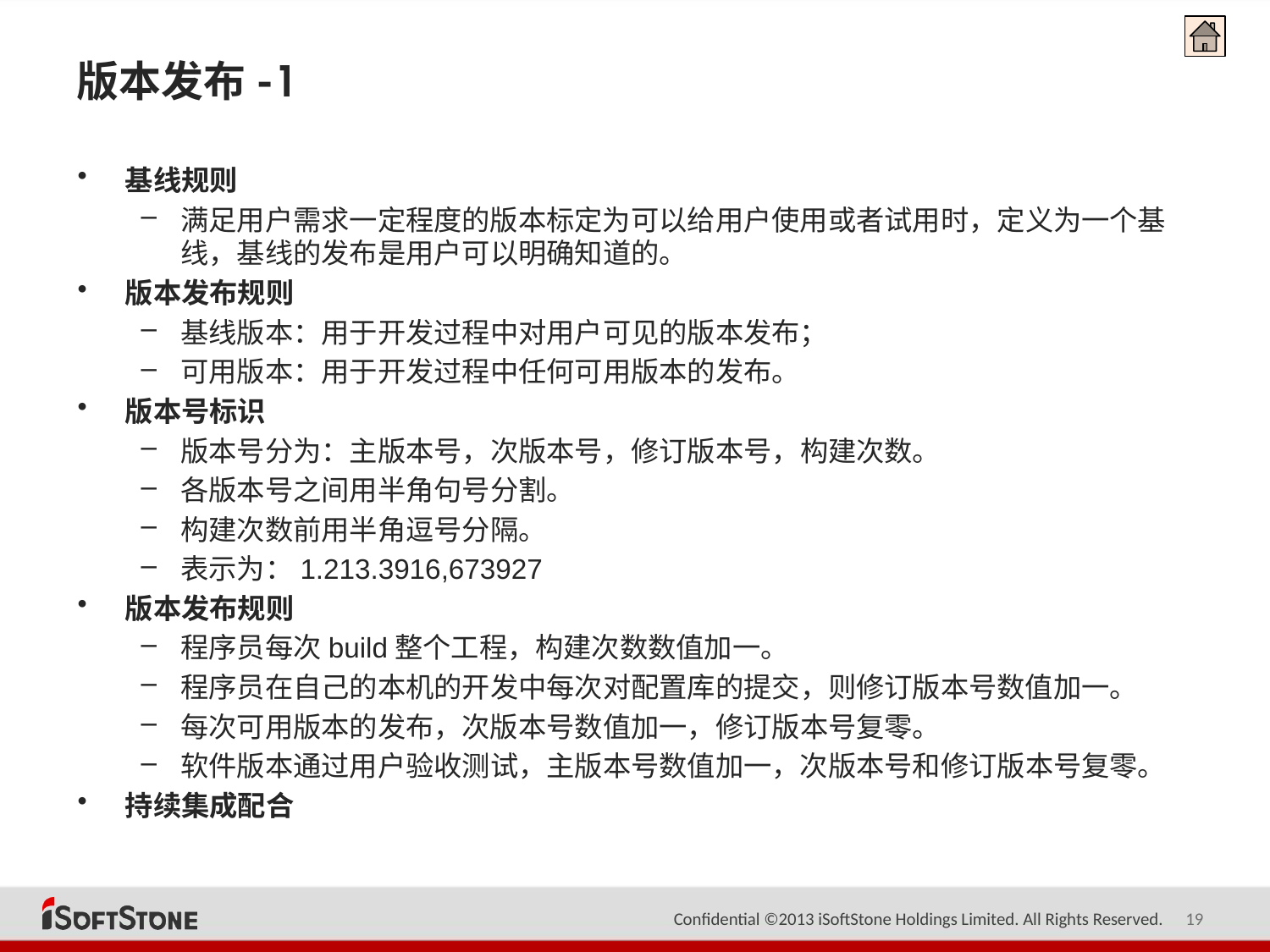

# 版本发布-1
基线规则
满足用户需求一定程度的版本标定为可以给用户使用或者试用时，定义为一个基线，基线的发布是用户可以明确知道的。
版本发布规则
基线版本：用于开发过程中对用户可见的版本发布；
可用版本：用于开发过程中任何可用版本的发布。
版本号标识
版本号分为：主版本号，次版本号，修订版本号，构建次数。
各版本号之间用半角句号分割。
构建次数前用半角逗号分隔。
表示为：1.213.3916,673927
版本发布规则
程序员每次build整个工程，构建次数数值加一。
程序员在自己的本机的开发中每次对配置库的提交，则修订版本号数值加一。
每次可用版本的发布，次版本号数值加一，修订版本号复零。
软件版本通过用户验收测试，主版本号数值加一，次版本号和修订版本号复零。
持续集成配合

19